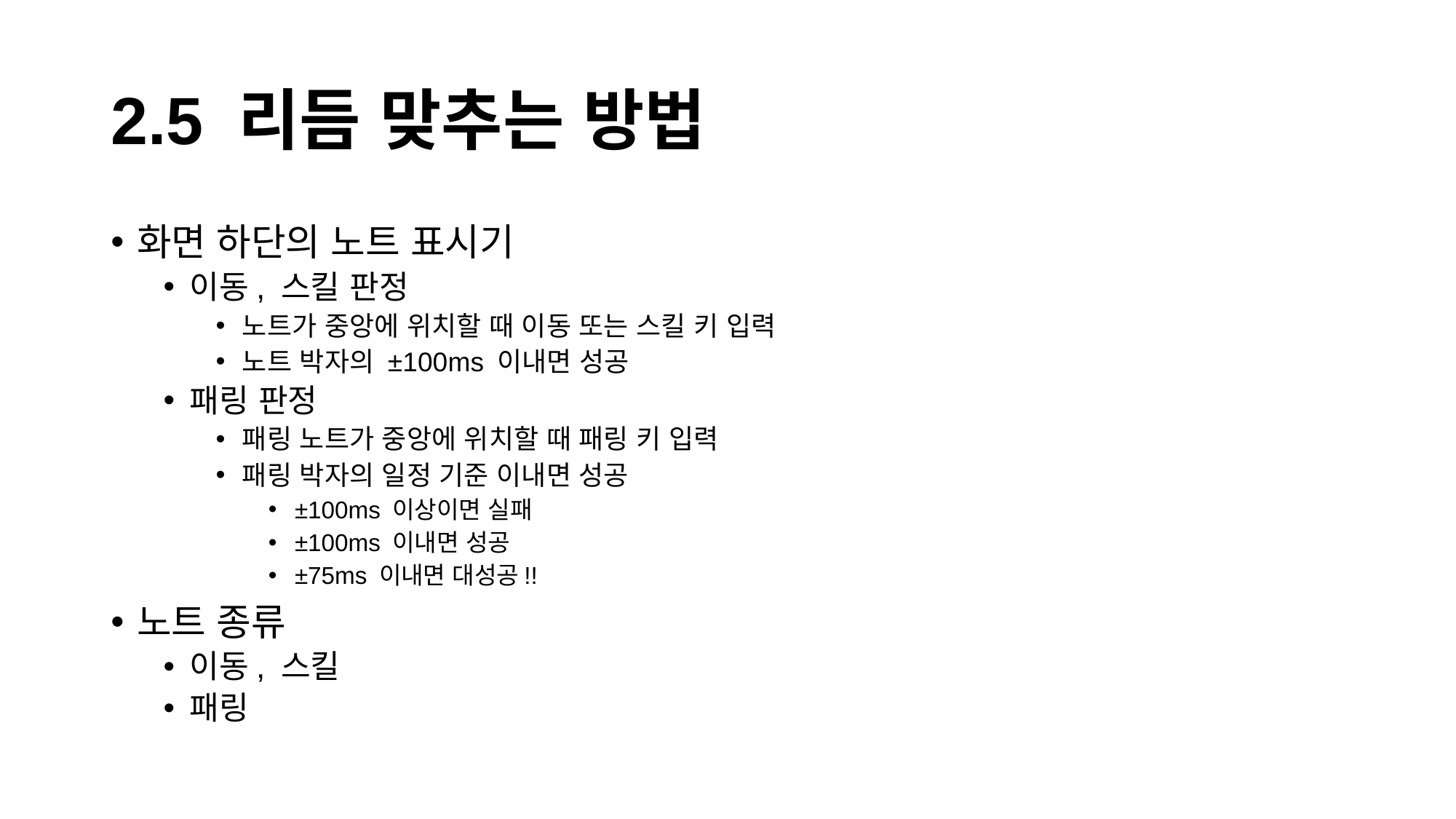

# 2.5 리듬 맞추는 방법
화면 하단의 노트 표시기
이동, 스킬 판정
노트가 중앙에 위치할 때 이동 또는 스킬 키 입력
노트 박자의 ±100ms 이내면 성공
패링 판정
패링 노트가 중앙에 위치할 때 패링 키 입력
패링 박자의 일정 기준 이내면 성공
±100ms 이상이면 실패
±100ms 이내면 성공
±75ms 이내면 대성공!!
노트 종류
이동, 스킬
패링